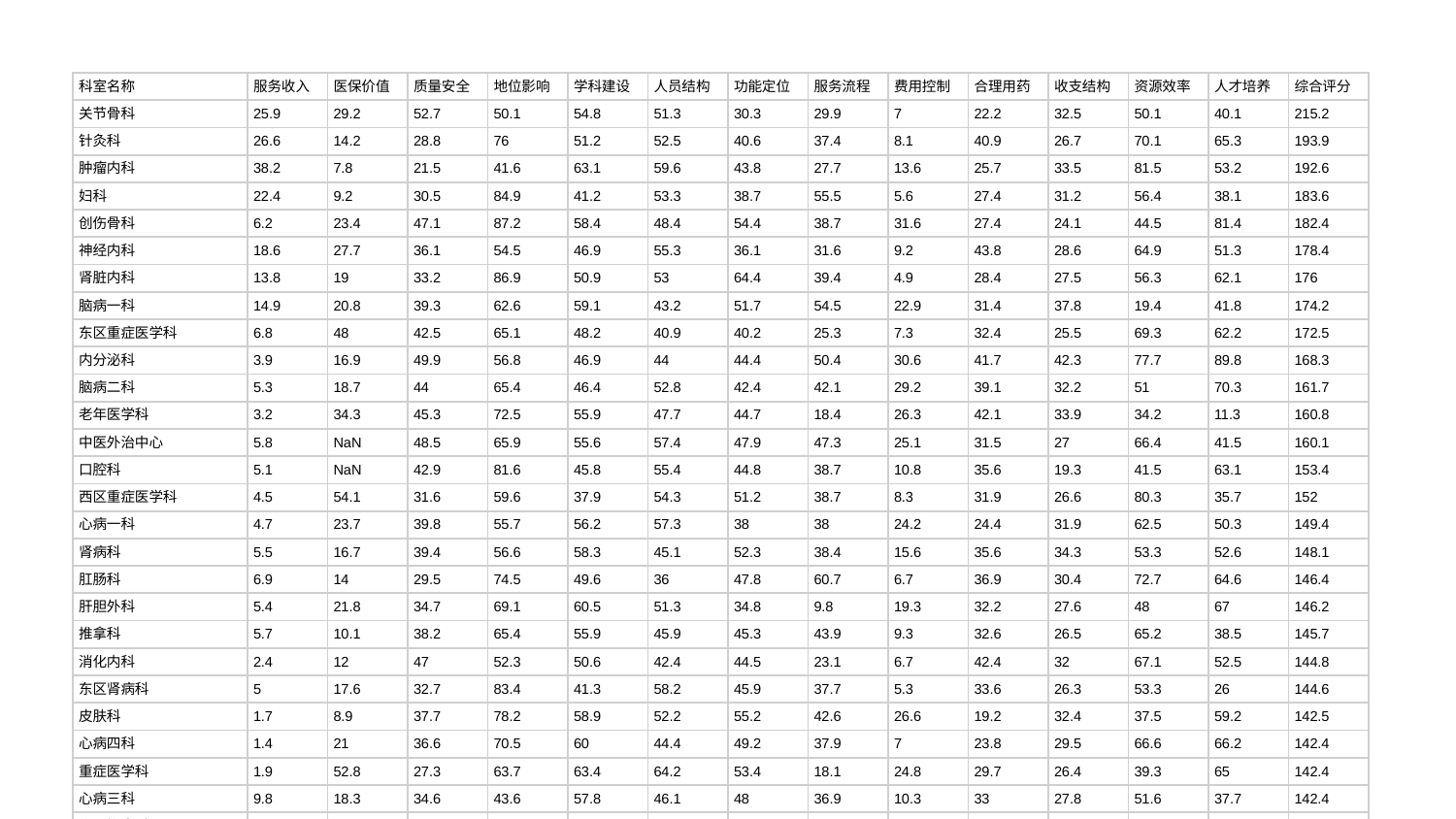

| 科室名称 | 服务收入 | 医保价值 | 质量安全 | 地位影响 | 学科建设 | 人员结构 | 功能定位 | 服务流程 | 费用控制 | 合理用药 | 收支结构 | 资源效率 | 人才培养 | 综合评分 |
| --- | --- | --- | --- | --- | --- | --- | --- | --- | --- | --- | --- | --- | --- | --- |
| 关节骨科 | 25.9 | 29.2 | 52.7 | 50.1 | 54.8 | 51.3 | 30.3 | 29.9 | 7 | 22.2 | 32.5 | 50.1 | 40.1 | 215.2 |
| 针灸科 | 26.6 | 14.2 | 28.8 | 76 | 51.2 | 52.5 | 40.6 | 37.4 | 8.1 | 40.9 | 26.7 | 70.1 | 65.3 | 193.9 |
| 肿瘤内科 | 38.2 | 7.8 | 21.5 | 41.6 | 63.1 | 59.6 | 43.8 | 27.7 | 13.6 | 25.7 | 33.5 | 81.5 | 53.2 | 192.6 |
| 妇科 | 22.4 | 9.2 | 30.5 | 84.9 | 41.2 | 53.3 | 38.7 | 55.5 | 5.6 | 27.4 | 31.2 | 56.4 | 38.1 | 183.6 |
| 创伤骨科 | 6.2 | 23.4 | 47.1 | 87.2 | 58.4 | 48.4 | 54.4 | 38.7 | 31.6 | 27.4 | 24.1 | 44.5 | 81.4 | 182.4 |
| 神经内科 | 18.6 | 27.7 | 36.1 | 54.5 | 46.9 | 55.3 | 36.1 | 31.6 | 9.2 | 43.8 | 28.6 | 64.9 | 51.3 | 178.4 |
| 肾脏内科 | 13.8 | 19 | 33.2 | 86.9 | 50.9 | 53 | 64.4 | 39.4 | 4.9 | 28.4 | 27.5 | 56.3 | 62.1 | 176 |
| 脑病一科 | 14.9 | 20.8 | 39.3 | 62.6 | 59.1 | 43.2 | 51.7 | 54.5 | 22.9 | 31.4 | 37.8 | 19.4 | 41.8 | 174.2 |
| 东区重症医学科 | 6.8 | 48 | 42.5 | 65.1 | 48.2 | 40.9 | 40.2 | 25.3 | 7.3 | 32.4 | 25.5 | 69.3 | 62.2 | 172.5 |
| 内分泌科 | 3.9 | 16.9 | 49.9 | 56.8 | 46.9 | 44 | 44.4 | 50.4 | 30.6 | 41.7 | 42.3 | 77.7 | 89.8 | 168.3 |
| 脑病二科 | 5.3 | 18.7 | 44 | 65.4 | 46.4 | 52.8 | 42.4 | 42.1 | 29.2 | 39.1 | 32.2 | 51 | 70.3 | 161.7 |
| 老年医学科 | 3.2 | 34.3 | 45.3 | 72.5 | 55.9 | 47.7 | 44.7 | 18.4 | 26.3 | 42.1 | 33.9 | 34.2 | 11.3 | 160.8 |
| 中医外治中心 | 5.8 | NaN | 48.5 | 65.9 | 55.6 | 57.4 | 47.9 | 47.3 | 25.1 | 31.5 | 27 | 66.4 | 41.5 | 160.1 |
| 口腔科 | 5.1 | NaN | 42.9 | 81.6 | 45.8 | 55.4 | 44.8 | 38.7 | 10.8 | 35.6 | 19.3 | 41.5 | 63.1 | 153.4 |
| 西区重症医学科 | 4.5 | 54.1 | 31.6 | 59.6 | 37.9 | 54.3 | 51.2 | 38.7 | 8.3 | 31.9 | 26.6 | 80.3 | 35.7 | 152 |
| 心病一科 | 4.7 | 23.7 | 39.8 | 55.7 | 56.2 | 57.3 | 38 | 38 | 24.2 | 24.4 | 31.9 | 62.5 | 50.3 | 149.4 |
| 肾病科 | 5.5 | 16.7 | 39.4 | 56.6 | 58.3 | 45.1 | 52.3 | 38.4 | 15.6 | 35.6 | 34.3 | 53.3 | 52.6 | 148.1 |
| 肛肠科 | 6.9 | 14 | 29.5 | 74.5 | 49.6 | 36 | 47.8 | 60.7 | 6.7 | 36.9 | 30.4 | 72.7 | 64.6 | 146.4 |
| 肝胆外科 | 5.4 | 21.8 | 34.7 | 69.1 | 60.5 | 51.3 | 34.8 | 9.8 | 19.3 | 32.2 | 27.6 | 48 | 67 | 146.2 |
| 推拿科 | 5.7 | 10.1 | 38.2 | 65.4 | 55.9 | 45.9 | 45.3 | 43.9 | 9.3 | 32.6 | 26.5 | 65.2 | 38.5 | 145.7 |
| 消化内科 | 2.4 | 12 | 47 | 52.3 | 50.6 | 42.4 | 44.5 | 23.1 | 6.7 | 42.4 | 32 | 67.1 | 52.5 | 144.8 |
| 东区肾病科 | 5 | 17.6 | 32.7 | 83.4 | 41.3 | 58.2 | 45.9 | 37.7 | 5.3 | 33.6 | 26.3 | 53.3 | 26 | 144.6 |
| 皮肤科 | 1.7 | 8.9 | 37.7 | 78.2 | 58.9 | 52.2 | 55.2 | 42.6 | 26.6 | 19.2 | 32.4 | 37.5 | 59.2 | 142.5 |
| 心病四科 | 1.4 | 21 | 36.6 | 70.5 | 60 | 44.4 | 49.2 | 37.9 | 7 | 23.8 | 29.5 | 66.6 | 66.2 | 142.4 |
| 重症医学科 | 1.9 | 52.8 | 27.3 | 63.7 | 63.4 | 64.2 | 53.4 | 18.1 | 24.8 | 29.7 | 26.4 | 39.3 | 65 | 142.4 |
| 心病三科 | 9.8 | 18.3 | 34.6 | 43.6 | 57.8 | 46.1 | 48 | 36.9 | 10.3 | 33 | 27.8 | 51.6 | 37.7 | 142.4 |
| 小儿推拿科 | 11.4 | NaN | 29 | 69.3 | 59.2 | 46.3 | 31.6 | 25.8 | 9.3 | 23 | 39.2 | 56.6 | 42.1 | 139.9 |
| 男科 | 4.2 | NaN | 43.1 | 51.2 | 62.6 | 56 | 64.4 | 33.2 | 5.7 | 25.2 | 31.1 | 55.8 | 49.2 | 139.2 |